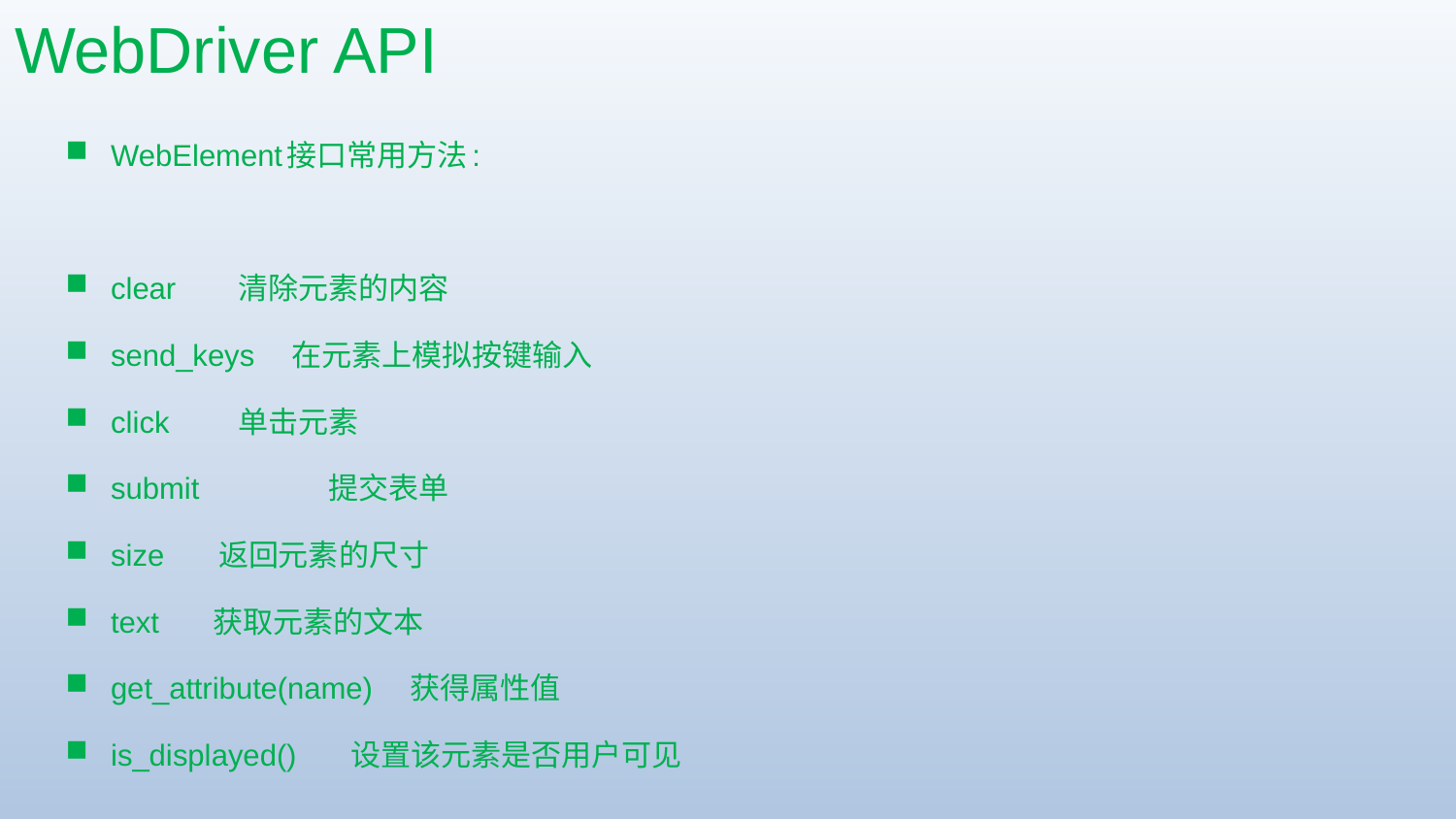

# WebDriver API
WebElement接口常用方法:

clear 	    清除元素的内容
send_keys 	在元素上模拟按键输入
click 	    单击元素
submit 	    提交表单
size      返回元素的尺寸
text      获取元素的文本
get_attribute(name)    获得属性值
is_displayed()      设置该元素是否用户可见